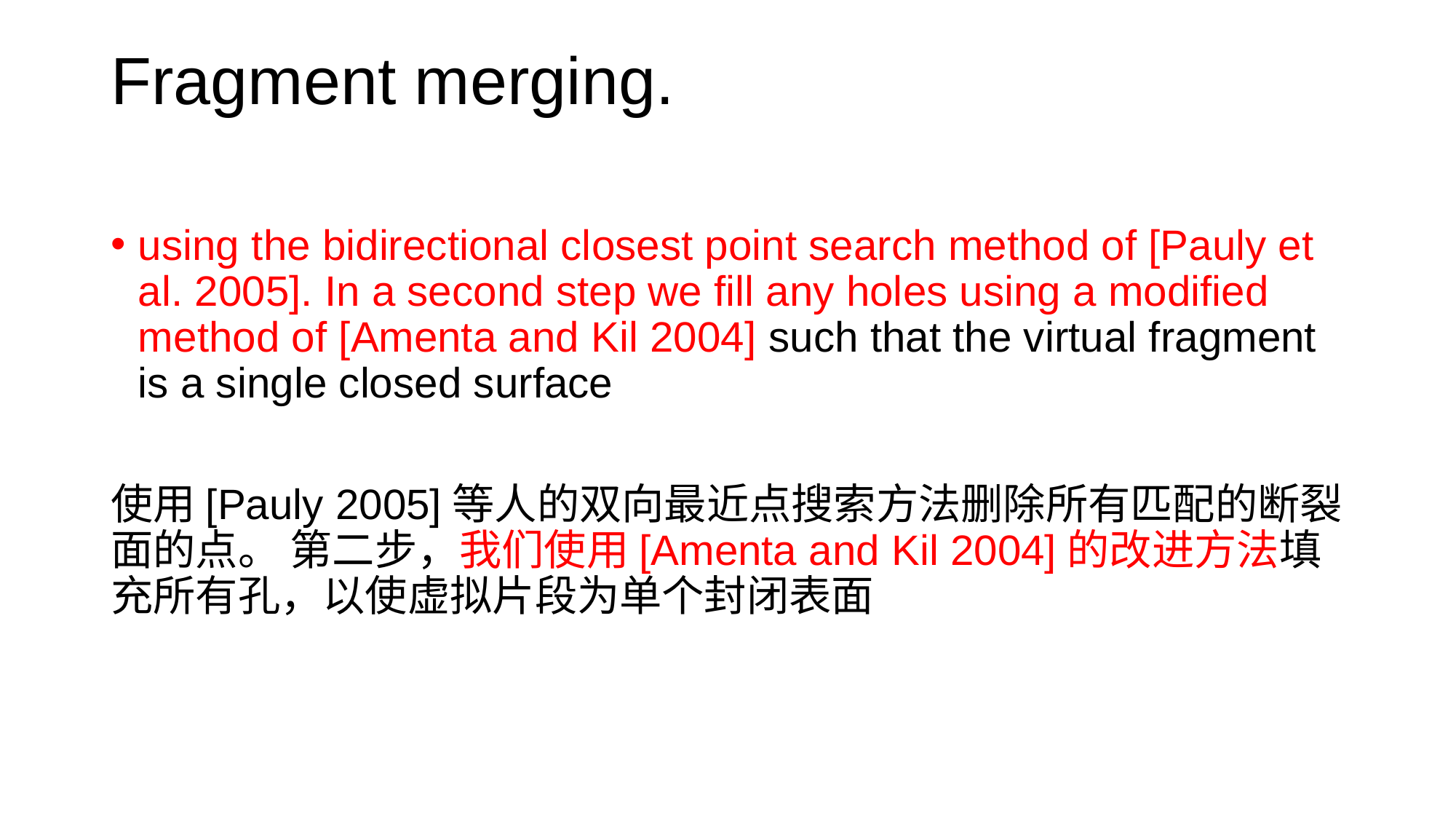

# Fragment merging.
using the bidirectional closest point search method of [Pauly et al. 2005]. In a second step we fill any holes using a modified method of [Amenta and Kil 2004] such that the virtual fragment is a single closed surface

使用[Pauly 2005]等人的双向最近点搜索方法删除所有匹配的断裂面的点。 第二步，我们使用[Amenta and Kil 2004]的改进方法填充所有孔，以使虚拟片段为单个封闭表面